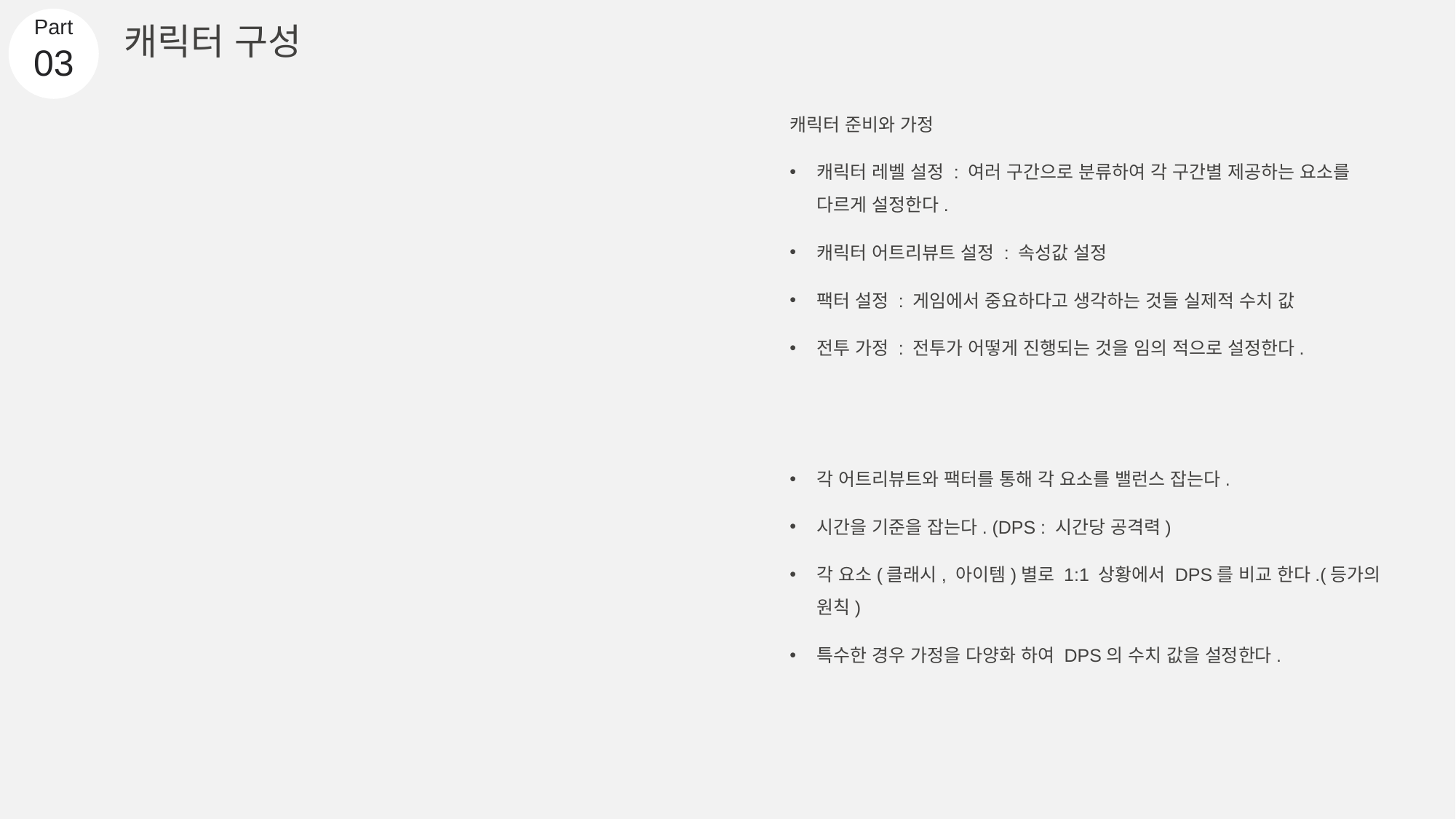

# 캐릭터 구성
03

캐릭터 준비와 가정
캐릭터 레벨 설정 : 여러 구간으로 분류하여 각 구간별 제공하는 요소를 다르게 설정한다.
캐릭터 어트리뷰트 설정 : 속성값 설정
팩터 설정 : 게임에서 중요하다고 생각하는 것들 실제적 수치 값
전투 가정 : 전투가 어떻게 진행되는 것을 임의 적으로 설정한다.

각 어트리뷰트와 팩터를 통해 각 요소를 밸런스 잡는다.
시간을 기준을 잡는다. (DPS : 시간당 공격력)
각 요소(클래시, 아이템)별로 1:1 상황에서 DPS를 비교 한다.(등가의 원칙)
특수한 경우 가정을 다양화 하여 DPS의 수치 값을 설정한다.